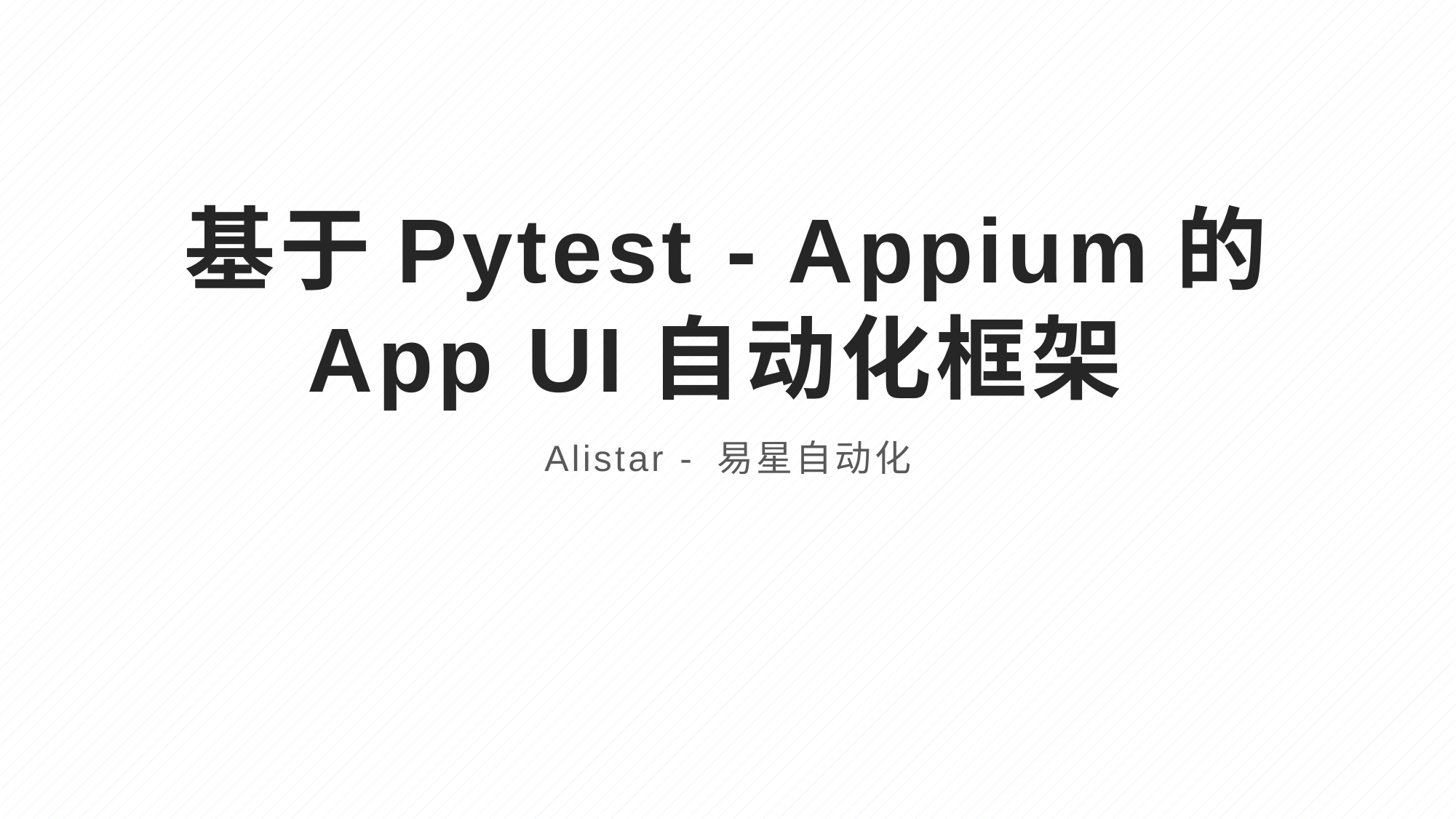

# 基于Pytest - Appium的 App UI自动化框架
Alistar - 易星自动化